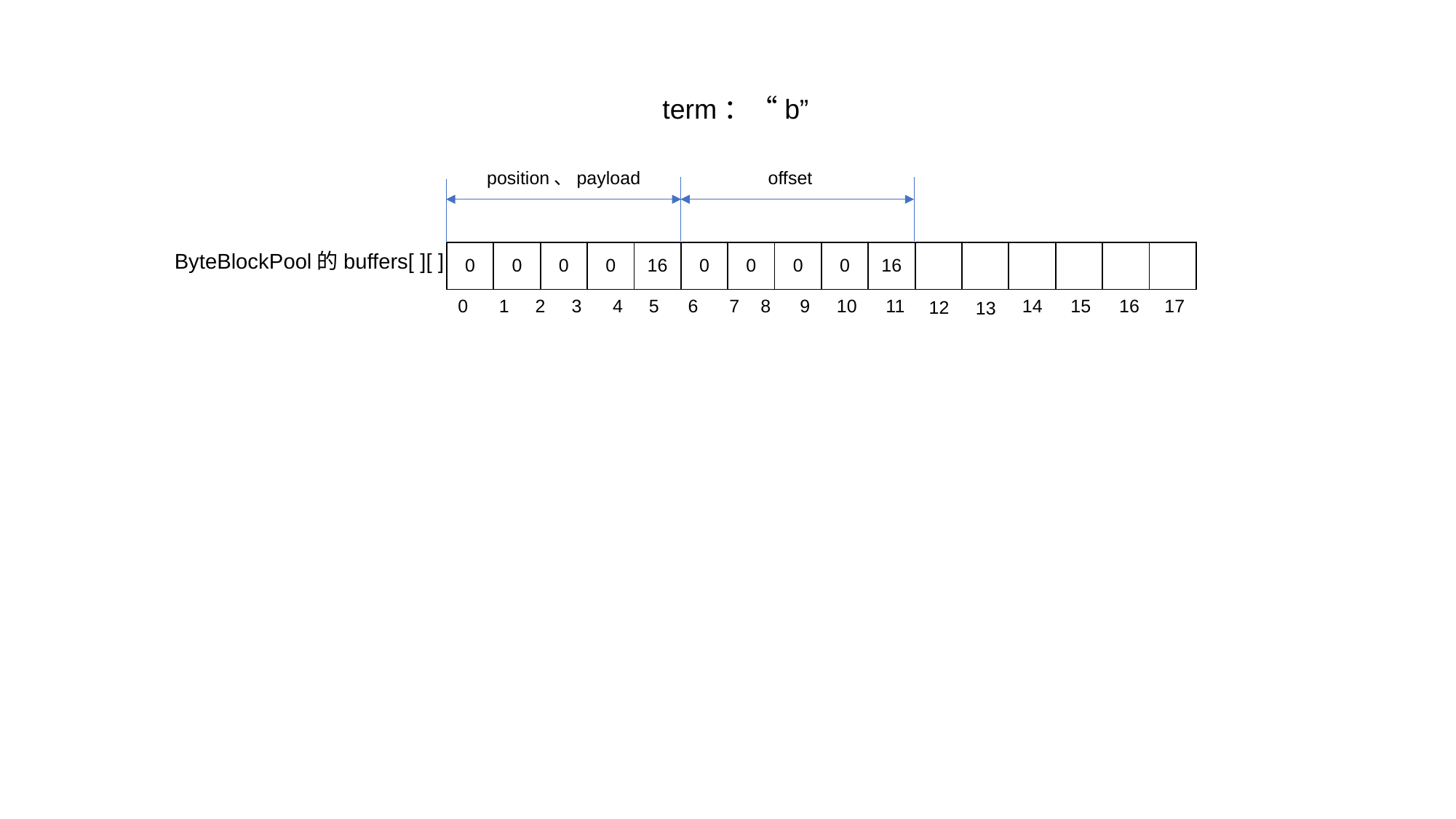

term：“b”
offset
position、payload
| 0 | 0 | 0 | 0 | 16 | 0 | 0 | 0 | 0 | 16 |  |  |  |  |  |  |
| --- | --- | --- | --- | --- | --- | --- | --- | --- | --- | --- | --- | --- | --- | --- | --- |
ByteBlockPool的buffers[ ][ ]
16
17
10
14
15
11
8
9
5
6
2
3
7
0
4
1
12
13